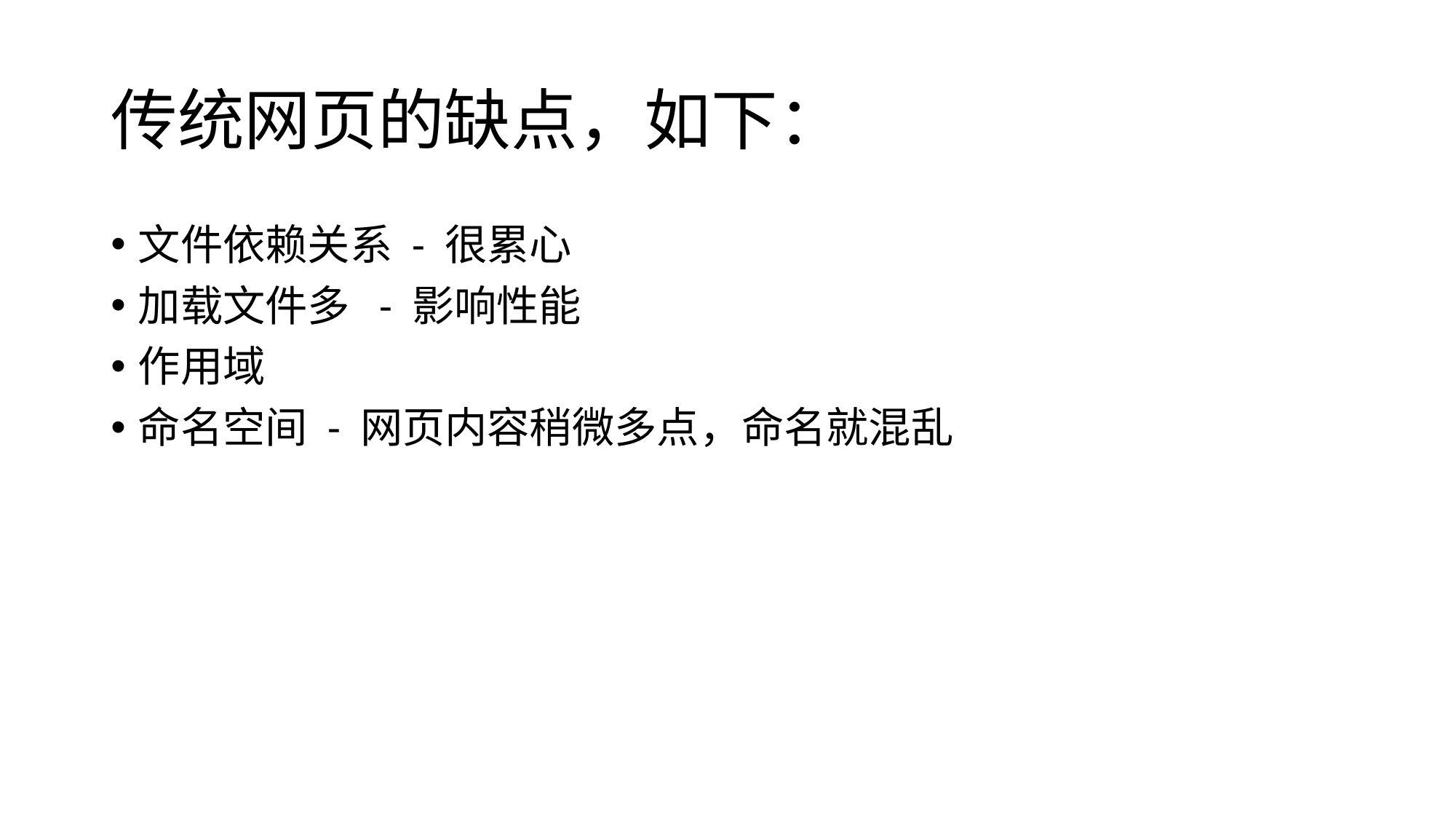

# 传统网页的缺点，如下：
文件依赖关系 - 很累心
加载文件多  - 影响性能
作用域
命名空间 - 网页内容稍微多点，命名就混乱